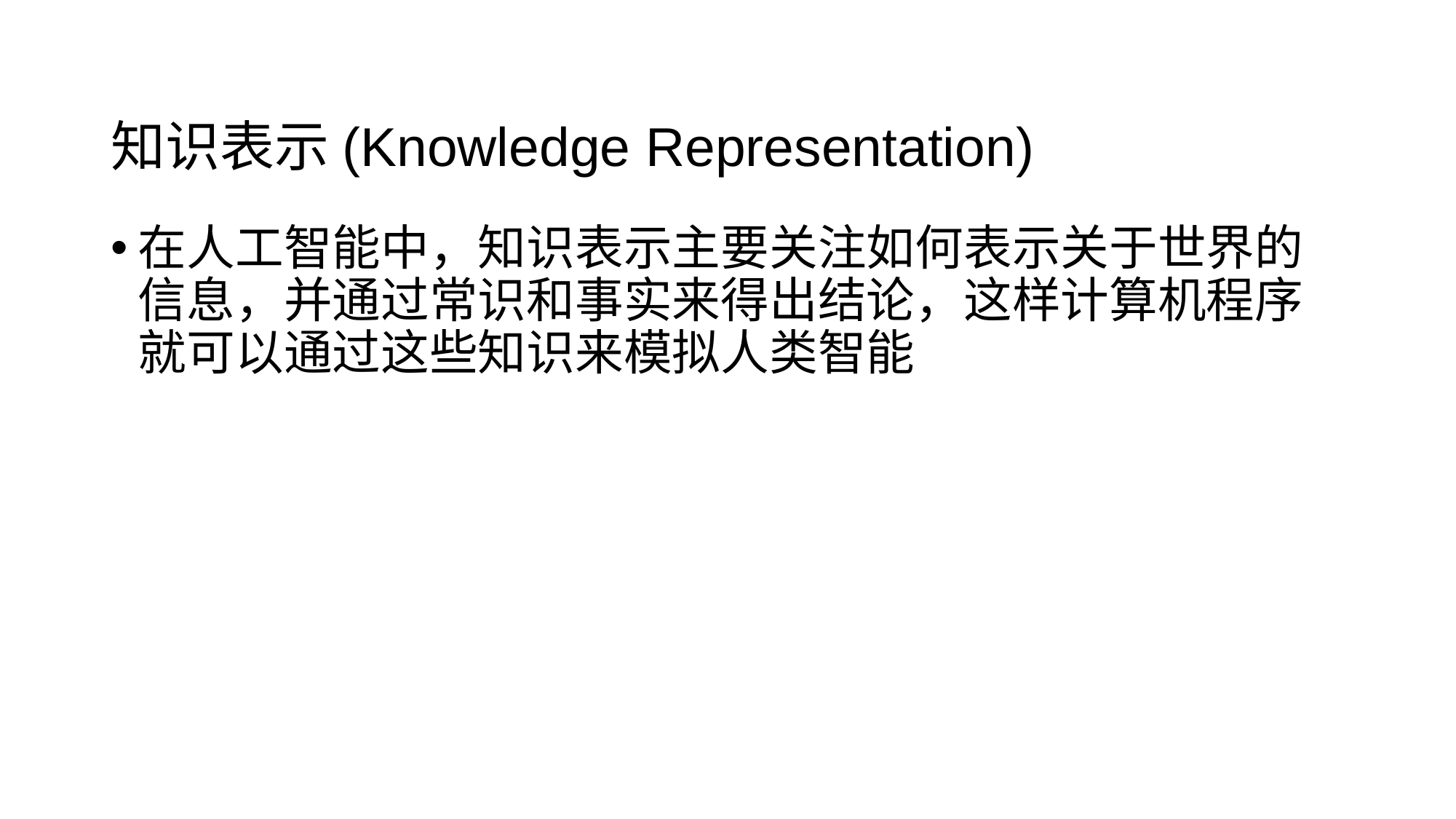

# 知识表示(Knowledge Representation)
在人工智能中，知识表示主要关注如何表示关于世界的信息，并通过常识和事实来得出结论，这样计算机程序就可以通过这些知识来模拟人类智能